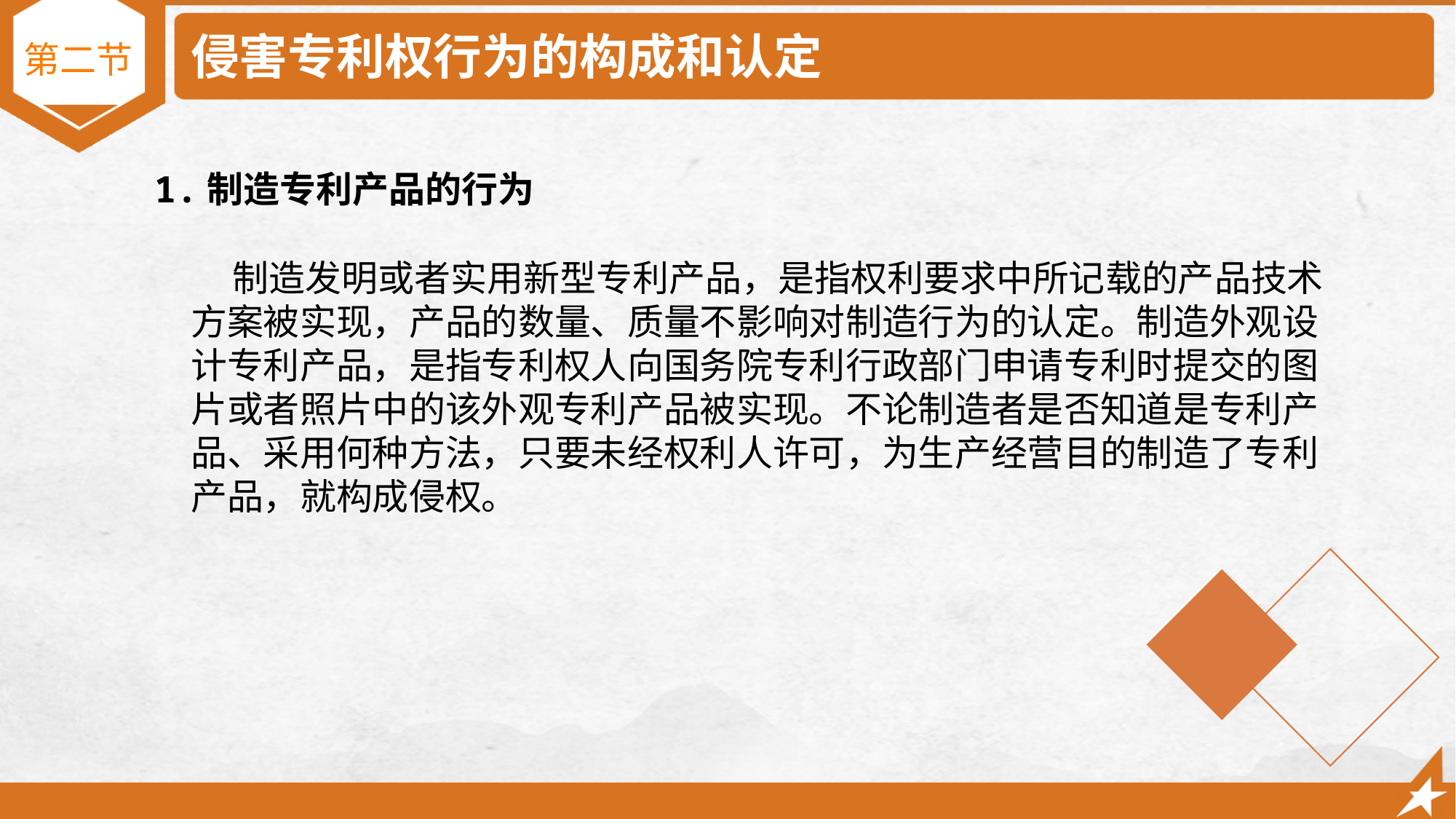

侵害专利权行为的构成和认定
第二节
1.制造专利产品的行为
    制造发明或者实用新型专利产品，是指权利要求中所记载的产品技术方案被实现，产品的数量、质量不影响对制造行为的认定。制造外观设计专利产品，是指专利权人向国务院专利行政部门申请专利时提交的图片或者照片中的该外观专利产品被实现。不论制造者是否知道是专利产品、采用何种方法，只要未经权利人许可，为生产经营目的制造了专利产品，就构成侵权。